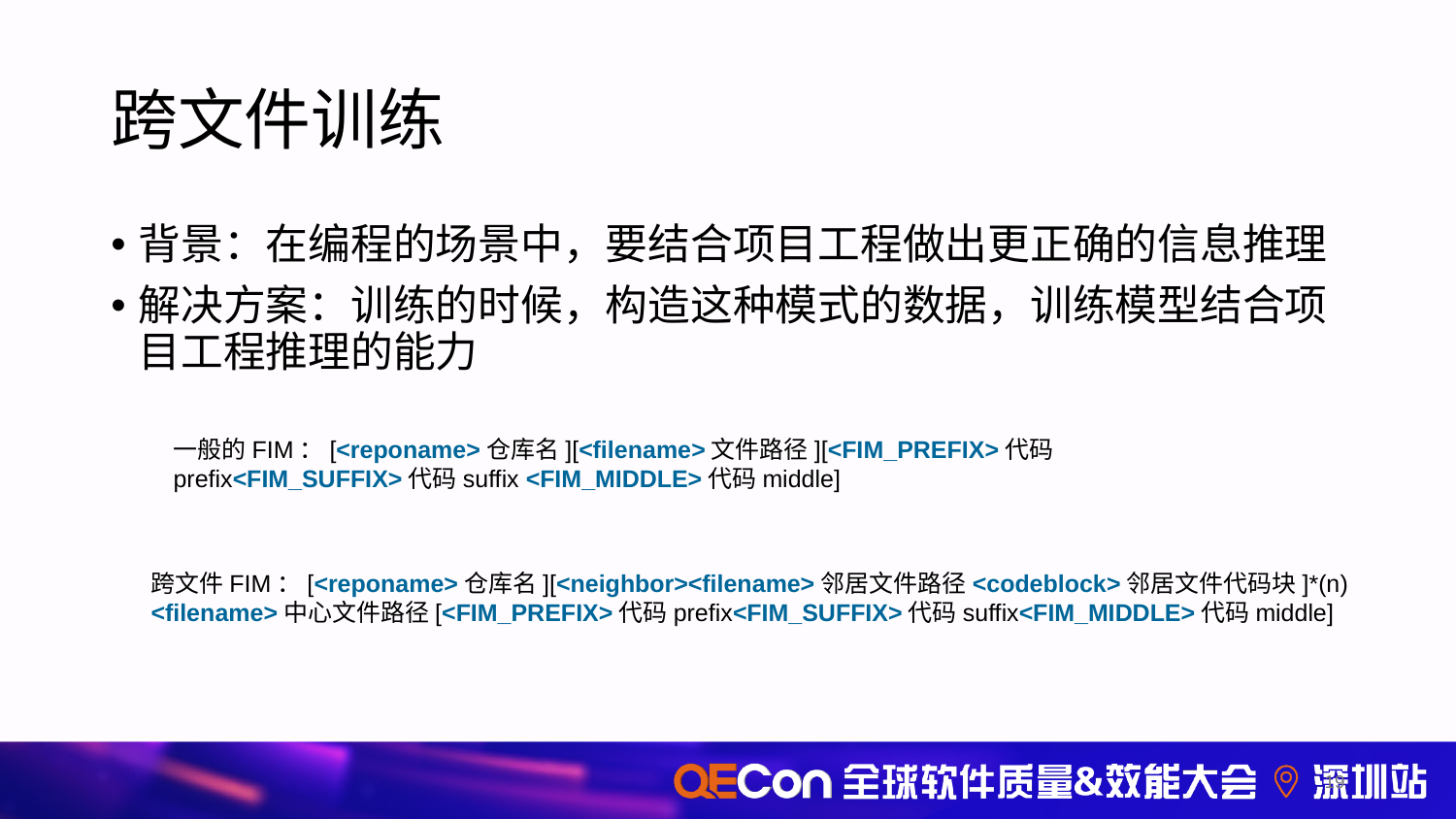

# 跨文件训练
背景：在编程的场景中，要结合项目工程做出更正确的信息推理
解决方案：训练的时候，构造这种模式的数据，训练模型结合项目工程推理的能力
一般的FIM：[<reponame>仓库名][<filename>文件路径][<FIM_PREFIX>代码prefix<FIM_SUFFIX>代码suffix <FIM_MIDDLE>代码middle]
跨文件FIM：[<reponame>仓库名][<neighbor><filename>邻居文件路径<codeblock>邻居文件代码块]*(n)
<filename>中心文件路径[<FIM_PREFIX>代码prefix<FIM_SUFFIX>代码suffix<FIM_MIDDLE>代码middle]
19